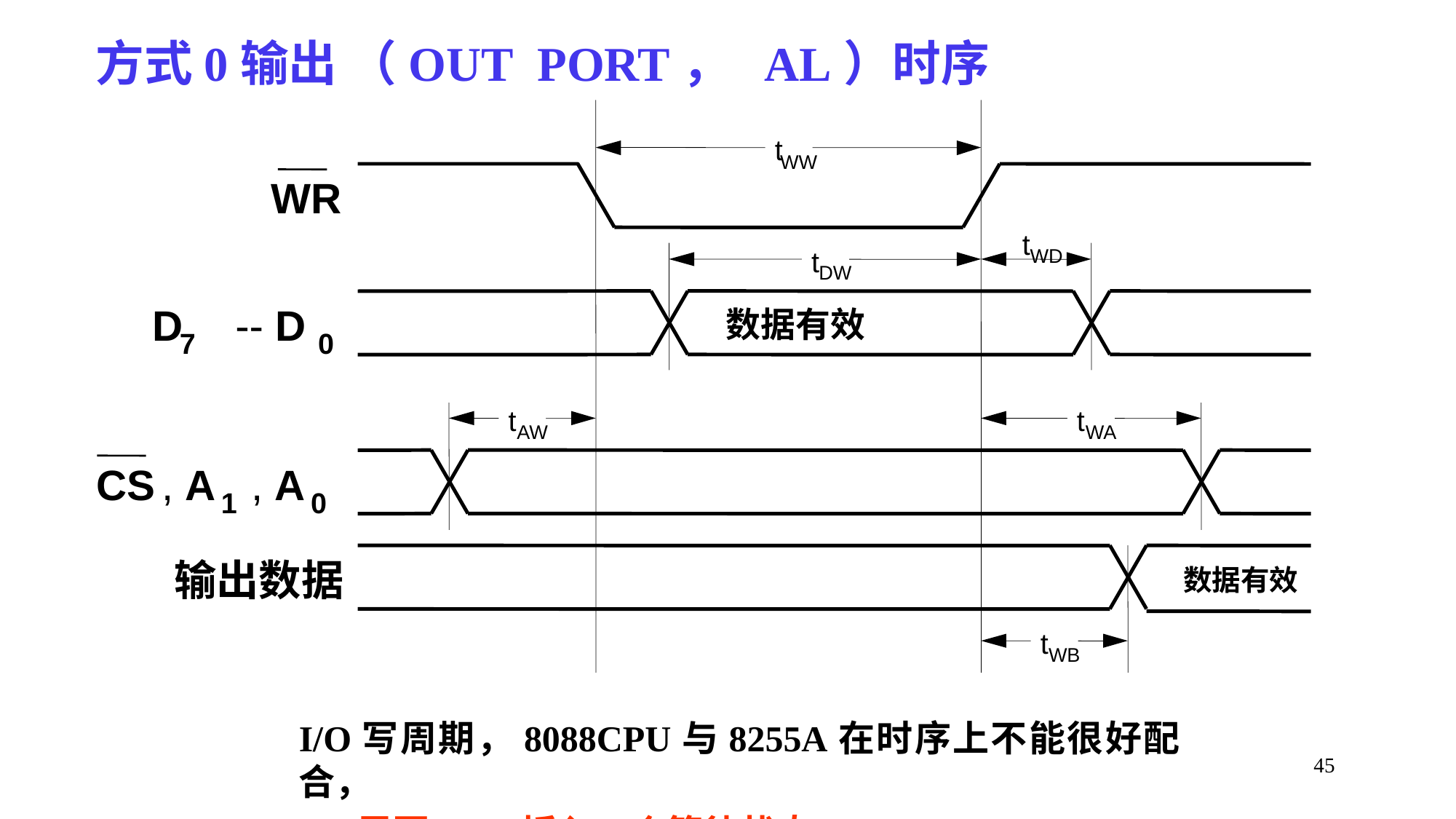

方式0输出 （OUT  PORT，  AL）时序

t

WW

WR
t

t
WD

DW

D
 -- D
数据有效
7
0

t
t

AW
WA

CS
, A
, A
1
0

输出数据
数据有效

t

WB
I/O写周期，8088CPU与8255A在时序上不能很好配合，
      需要CPU插入一个等待状态。

45